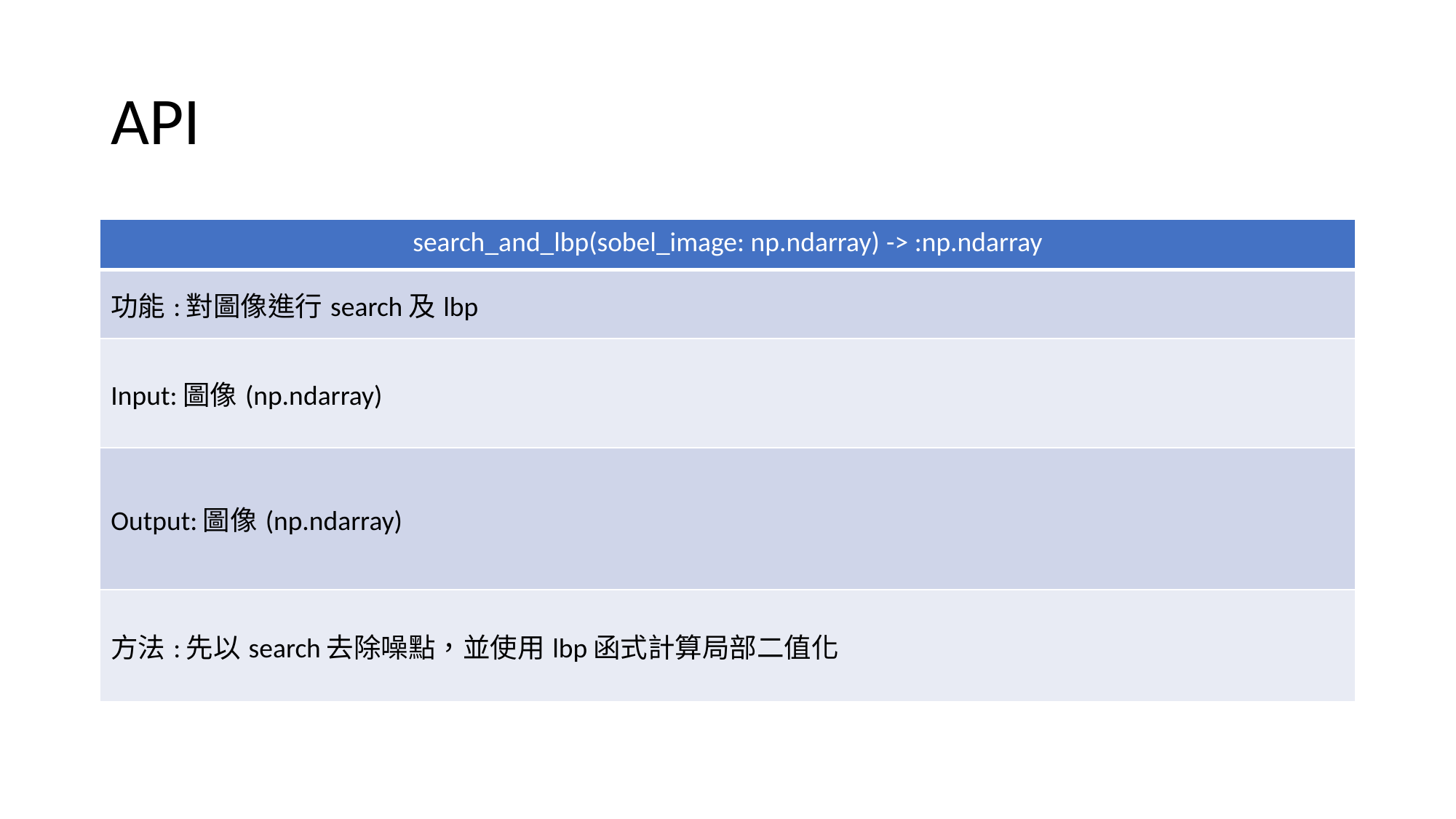

# API
| search\_and\_lbp(sobel\_image: np.ndarray) -> :np.ndarray |
| --- |
| 功能:對圖像進行search及lbp |
| Input:圖像(np.ndarray) |
| Output:圖像(np.ndarray) |
| 方法:先以search去除噪點，並使用lbp函式計算局部二值化 |